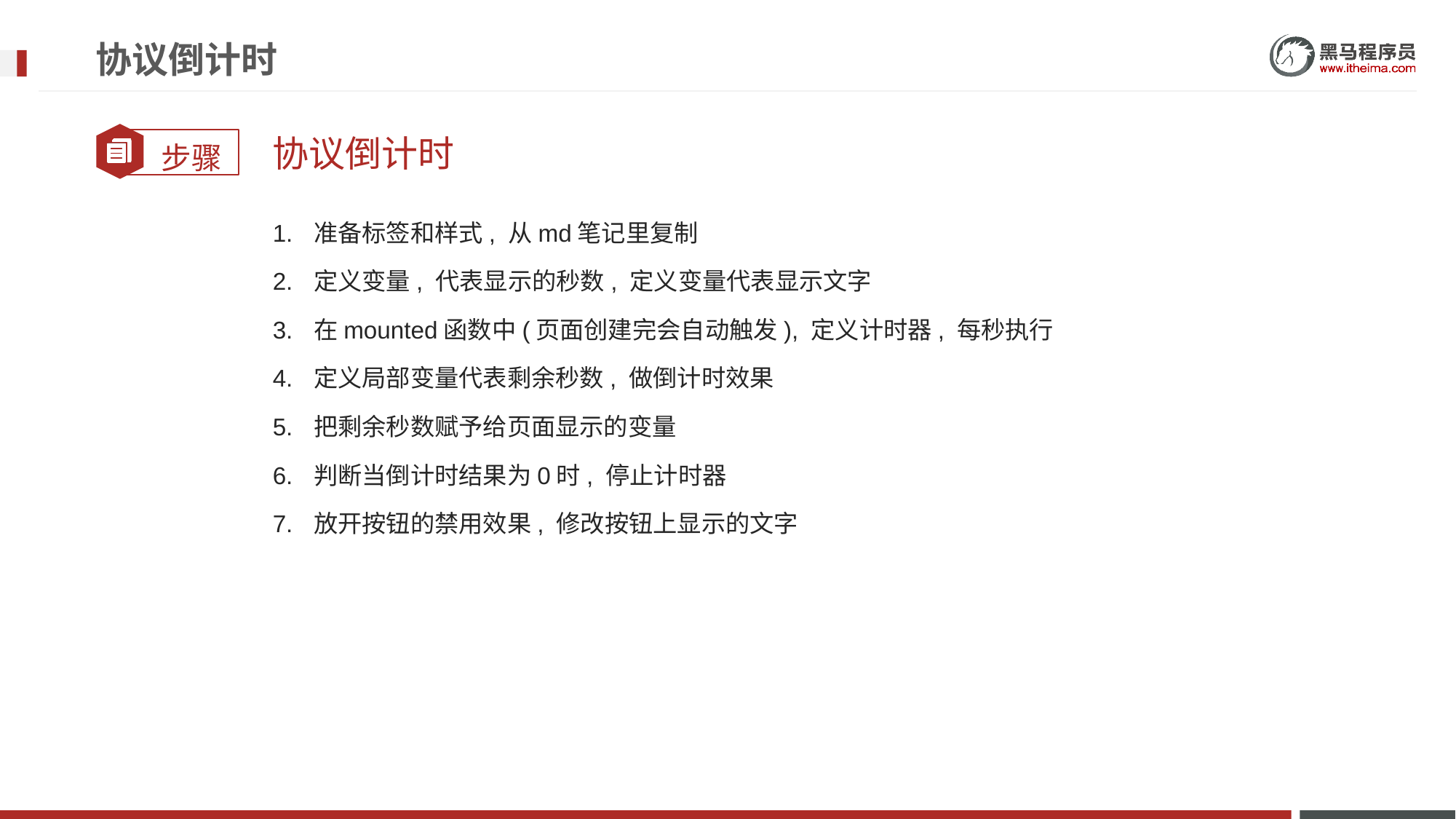

# 协议倒计时
协议倒计时
准备标签和样式, 从md笔记里复制
定义变量, 代表显示的秒数, 定义变量代表显示文字
在mounted函数中(页面创建完会自动触发), 定义计时器, 每秒执行
定义局部变量代表剩余秒数, 做倒计时效果
把剩余秒数赋予给页面显示的变量
判断当倒计时结果为0时, 停止计时器
放开按钮的禁用效果, 修改按钮上显示的文字